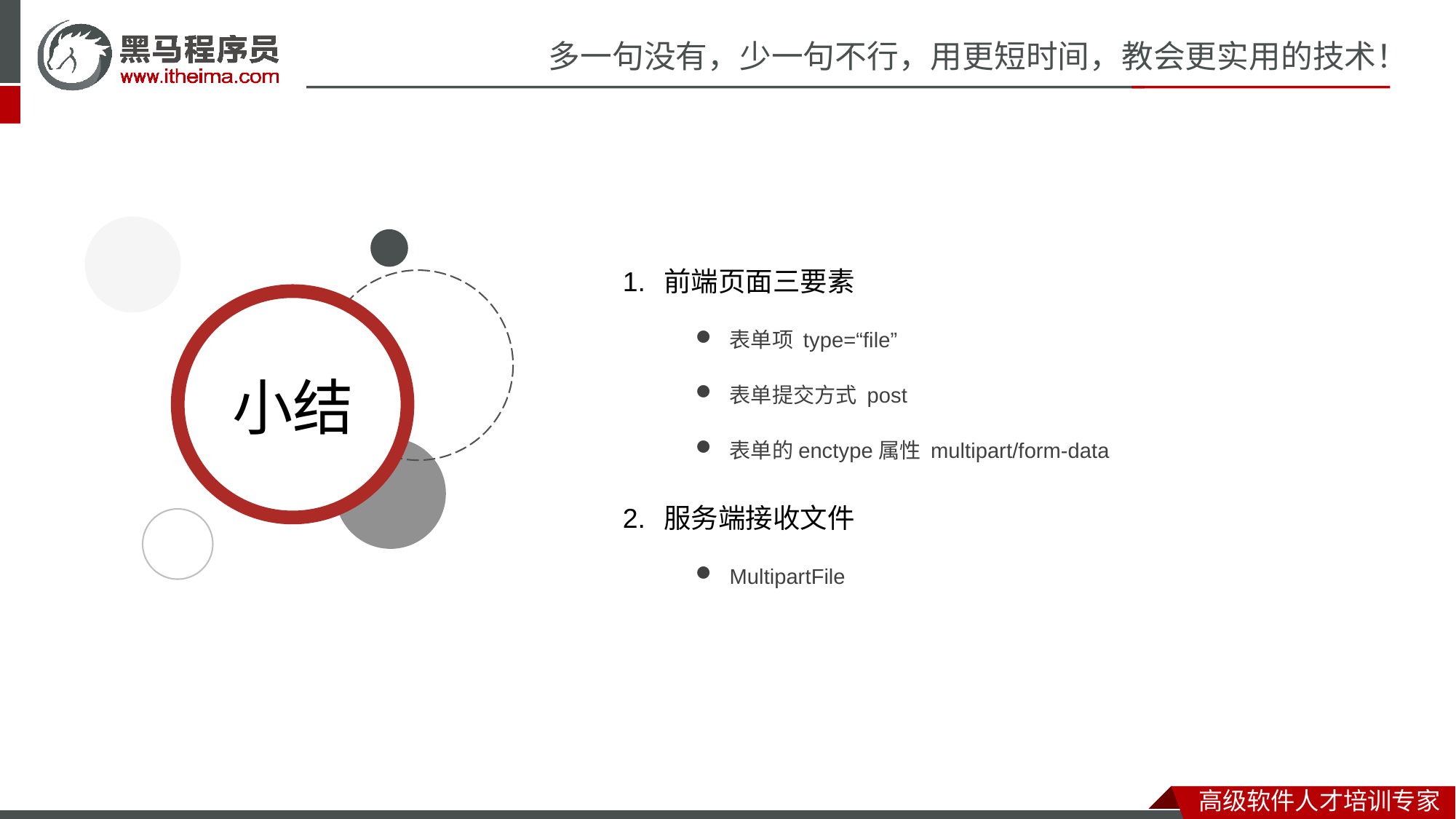

前端页面三要素
表单项 type=“file”
表单提交方式 post
表单的enctype属性 multipart/form-data
服务端接收文件
MultipartFile